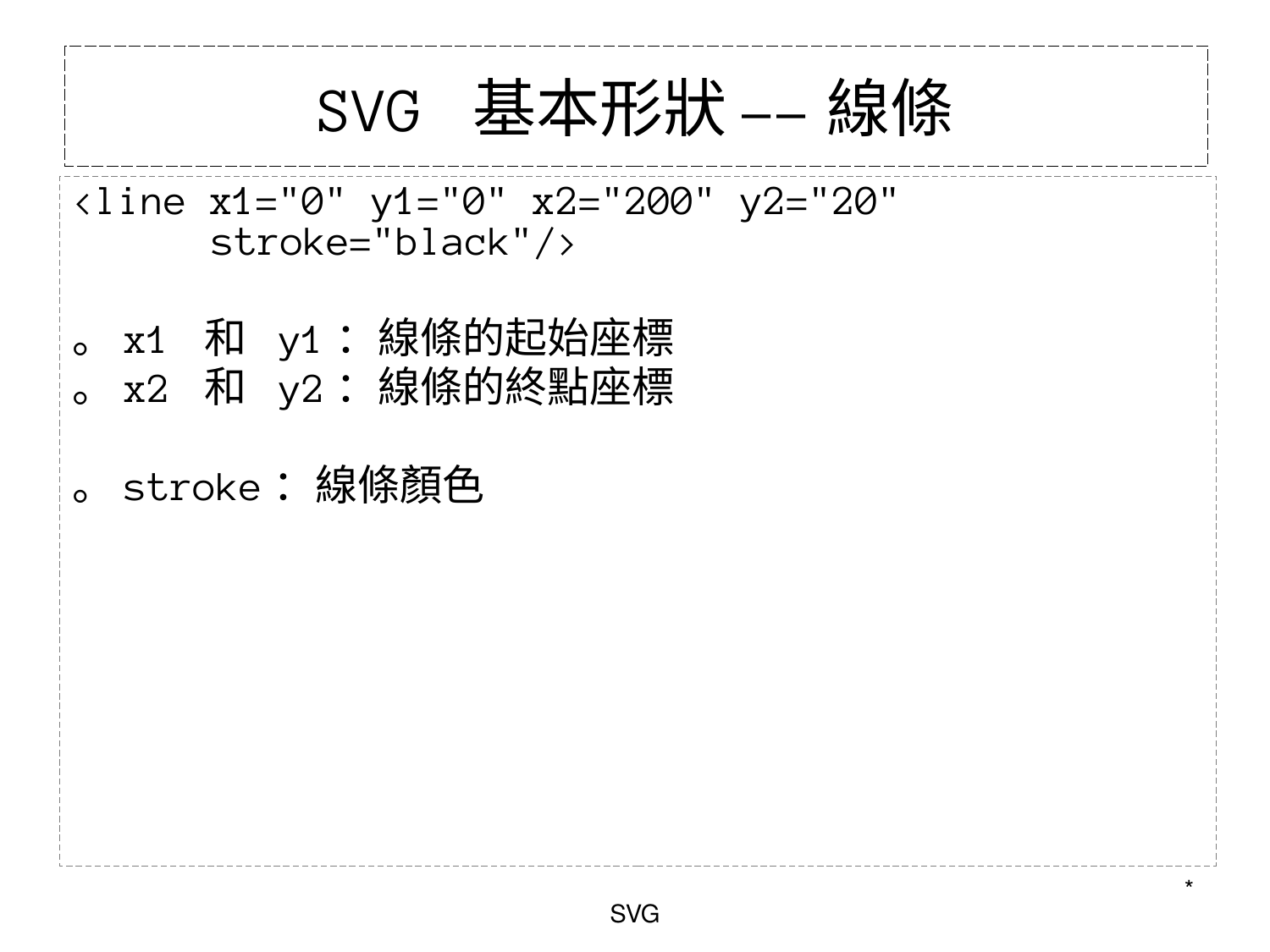

# SVG 基本形狀--線條
<line x1="0" y1="0" x2="200" y2="20"
    stroke="black"/>

。x1 和 y1：線條的起始座標
。x2 和 y2：線條的終點座標

。stroke：線條顏色

*
SVG